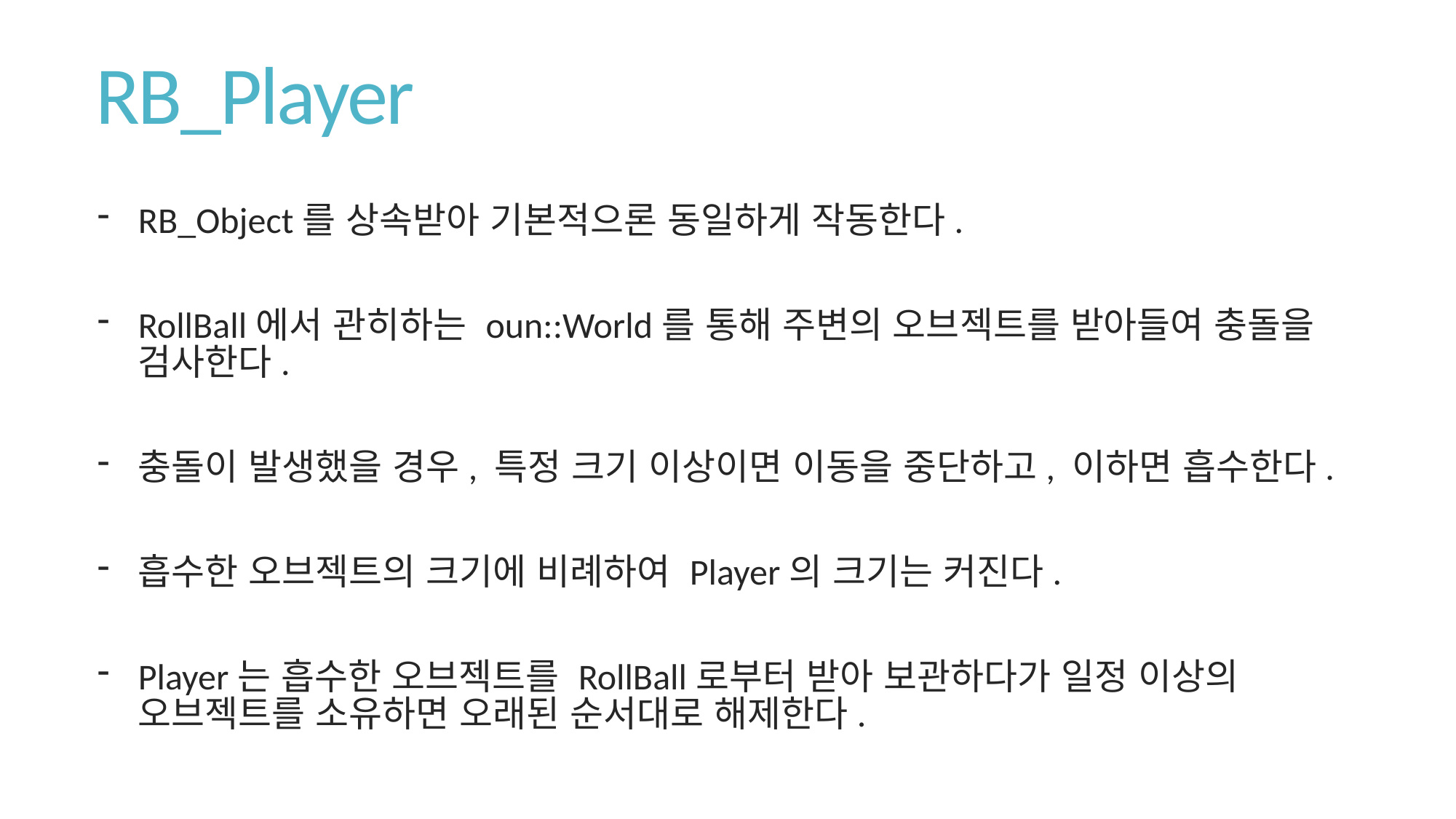

# RB_Player
RB_Object를 상속받아 기본적으론 동일하게 작동한다.

RollBall에서 관히하는 oun::World를 통해 주변의 오브젝트를 받아들여 충돌을 검사한다.

충돌이 발생했을 경우, 특정 크기 이상이면 이동을 중단하고, 이하면 흡수한다.

흡수한 오브젝트의 크기에 비례하여 Player의 크기는 커진다.

Player는 흡수한 오브젝트를 RollBall로부터 받아 보관하다가 일정 이상의 오브젝트를 소유하면 오래된 순서대로 해제한다.